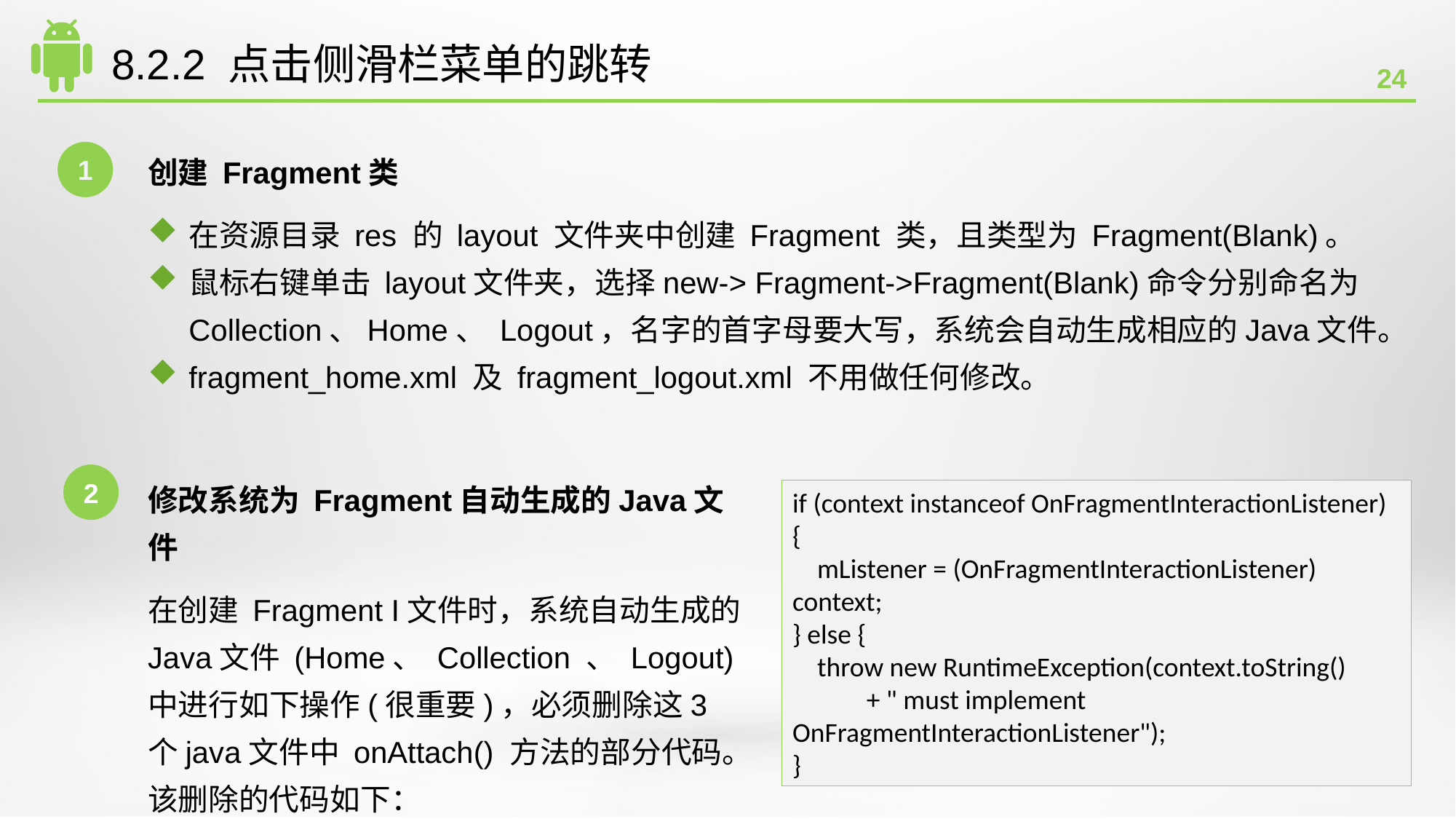

# 8.2.2 点击侧滑栏菜单的跳转
创建 Fragment类
在资源目录 res 的 layout 文件夹中创建 Fragment 类，且类型为 Fragment(Blank)。
鼠标右键单击 layout文件夹，选择new-> Fragment->Fragment(Blank)命令分别命名为 Collection、Home、 Logout，名字的首字母要大写，系统会自动生成相应的Java文件。
fragment_home.xml 及 fragment_logout.xml 不用做任何修改。
1
2
修改系统为 Fragment自动生成的Java文件
在创建 Fragment I文件时，系统自动生成的Java文件 (Home、 Collection 、 Logout)中进行如下操作(很重要)，必须删除这3个java文件中 onAttach() 方法的部分代码。该删除的代码如下：
if (context instanceof OnFragmentInteractionListener) {
    mListener = (OnFragmentInteractionListener) context;
} else {
    throw new RuntimeException(context.toString()
            + " must implement OnFragmentInteractionListener");
}